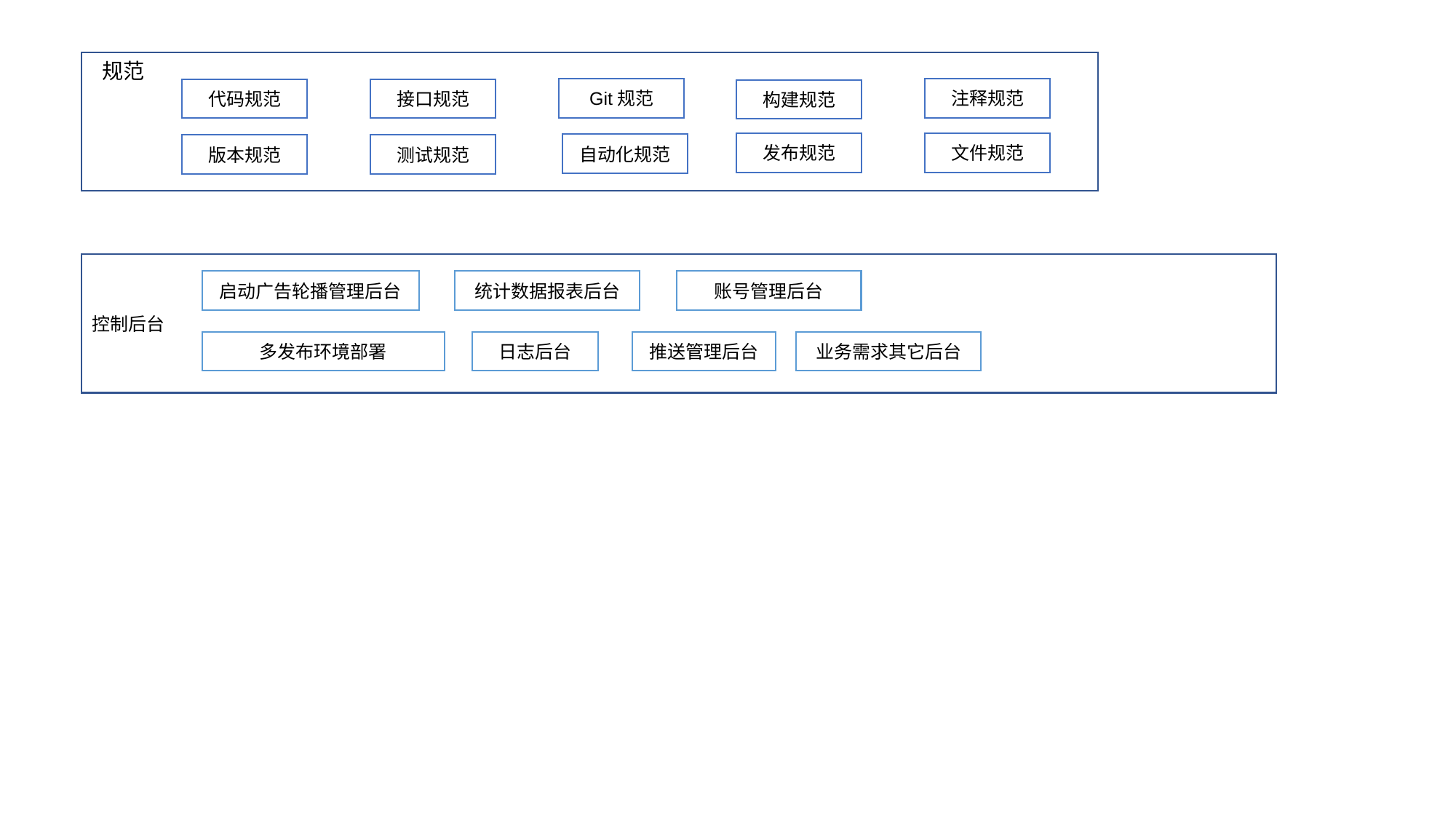

规范
Git规范
注释规范
代码规范
接口规范
构建规范
发布规范
文件规范
自动化规范
版本规范
测试规范
控制后台
启动广告轮播管理后台
统计数据报表后台
账号管理后台
多发布环境部署
日志后台
推送管理后台
业务需求其它后台